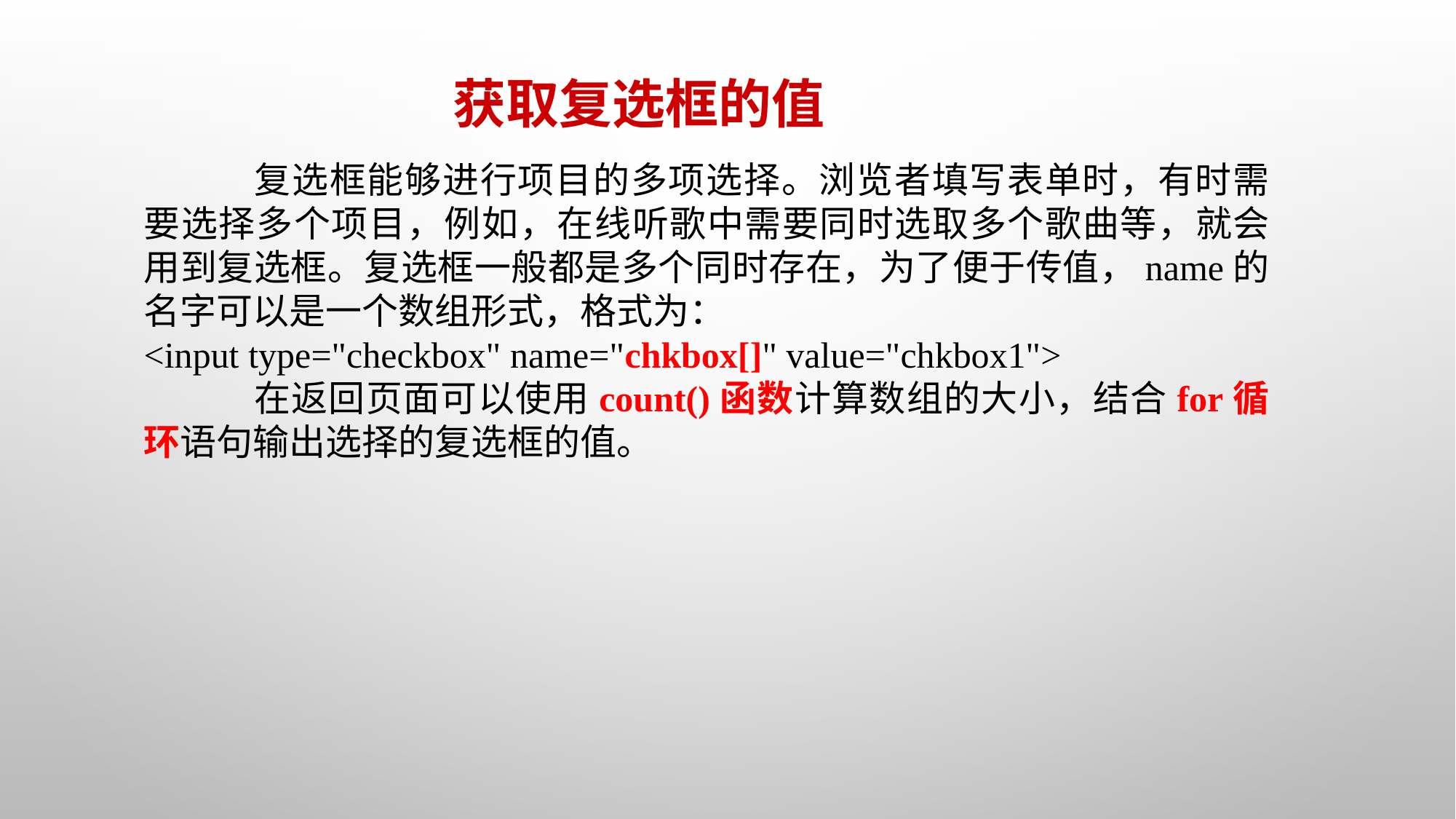

获取复选框的值
	复选框能够进行项目的多项选择。浏览者填写表单时，有时需要选择多个项目，例如，在线听歌中需要同时选取多个歌曲等，就会用到复选框。复选框一般都是多个同时存在，为了便于传值，name的名字可以是一个数组形式，格式为：
<input type="checkbox" name="chkbox[]" value="chkbox1">
	在返回页面可以使用count()函数计算数组的大小，结合for循环语句输出选择的复选框的值。